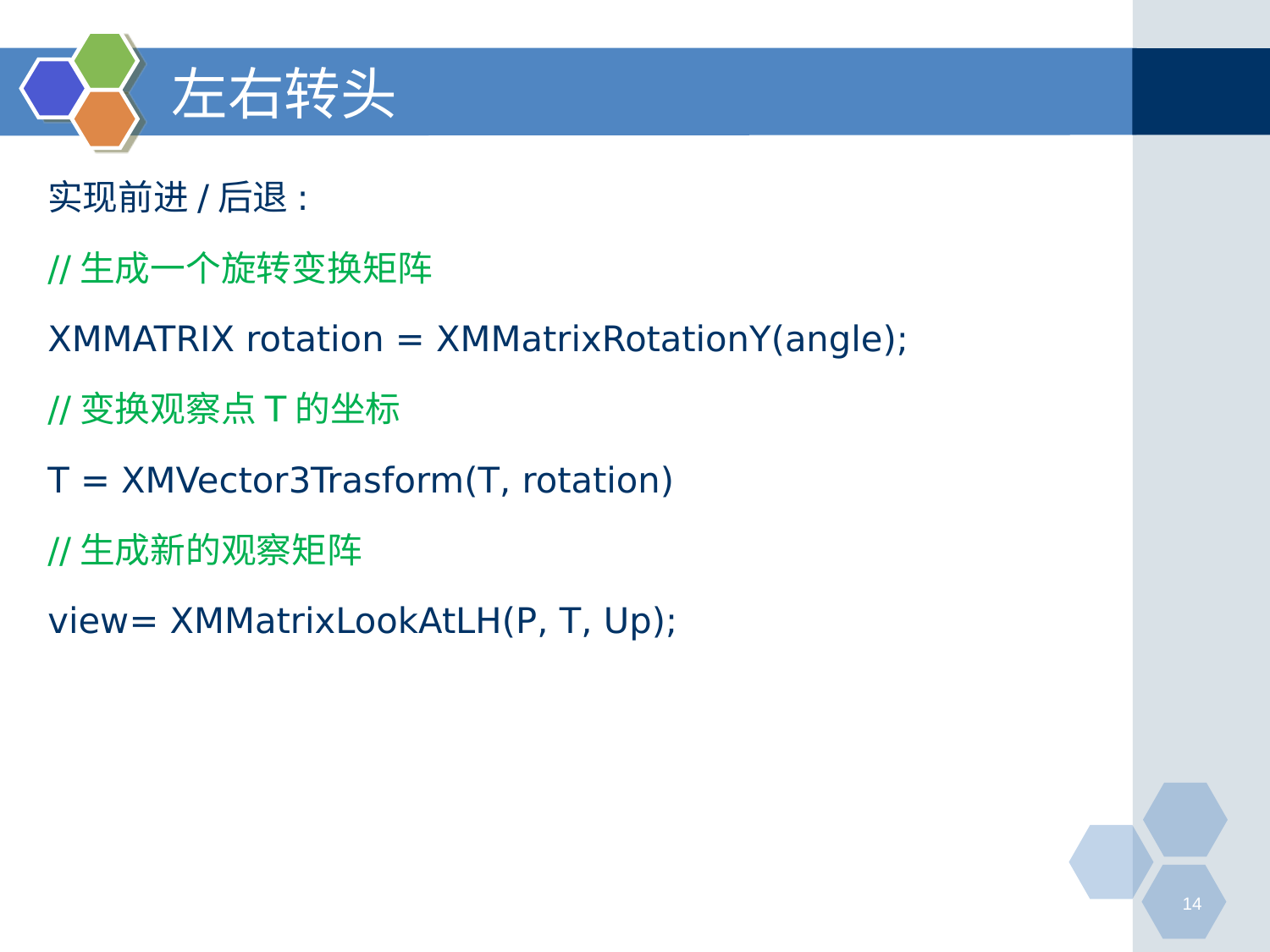

# 左右转头
实现前进/后退:
//生成一个旋转变换矩阵
XMMATRIX rotation = XMMatrixRotationY(angle);
//变换观察点T的坐标
T = XMVector3Trasform(T, rotation)
//生成新的观察矩阵
view= XMMatrixLookAtLH(P, T, Up);

14